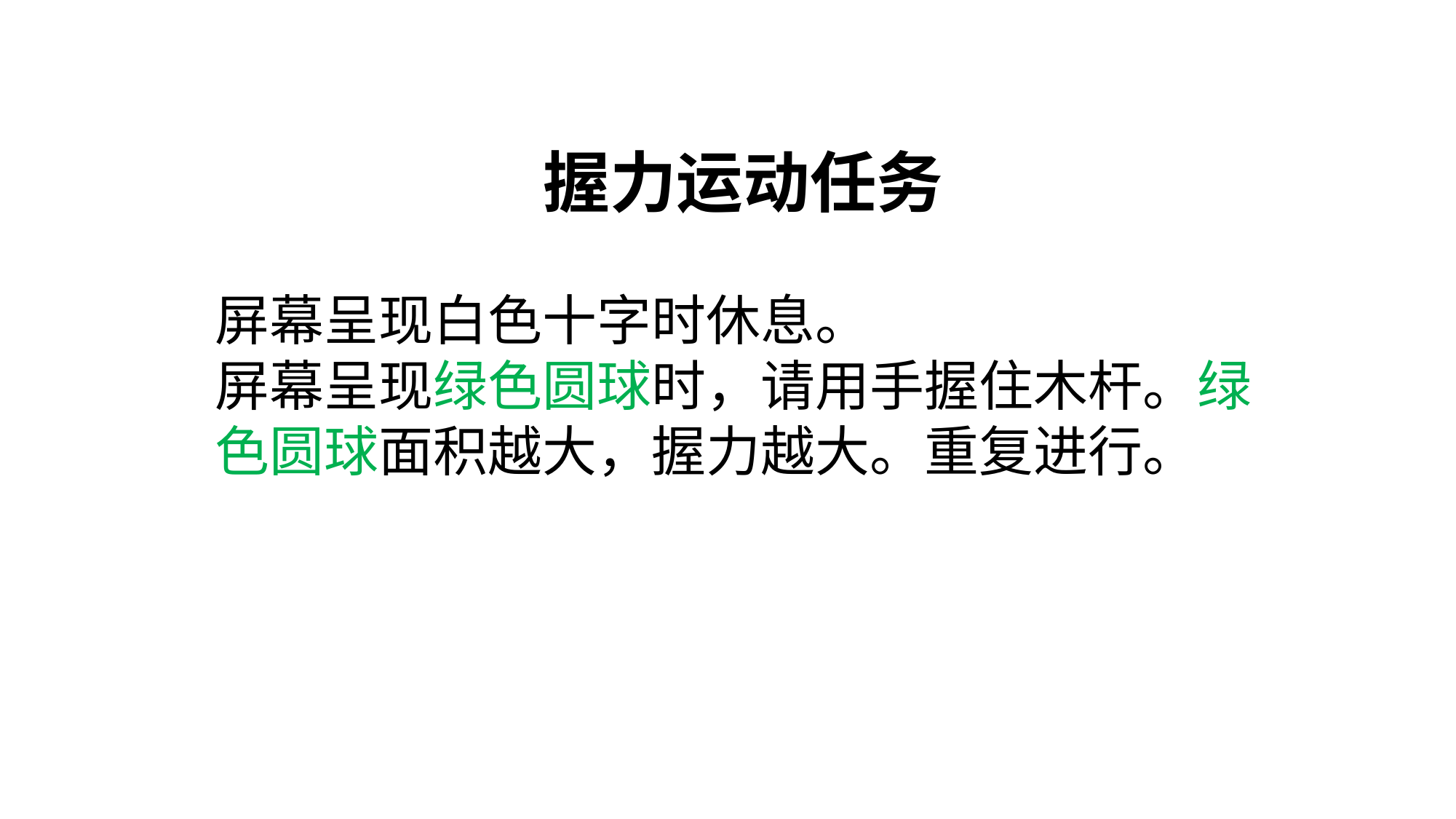

握力运动任务

屏幕呈现白色十字时休息。
屏幕呈现绿色圆球时，请用手握住木杆。绿色圆球面积越大，握力越大。重复进行。